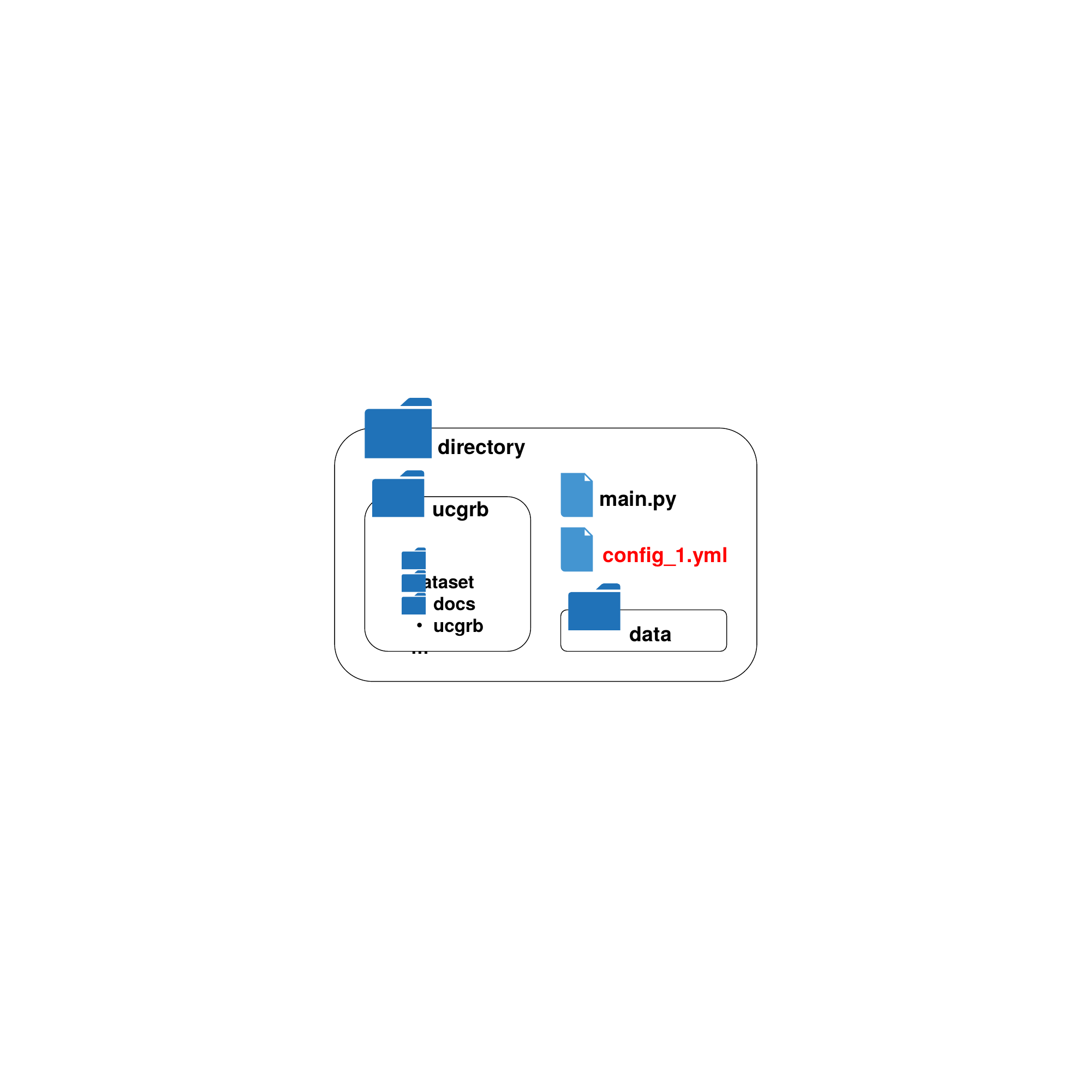

directory

main.py

config_1.yml

data
・dataset
・docs
・ucgrb
…

ucgrb